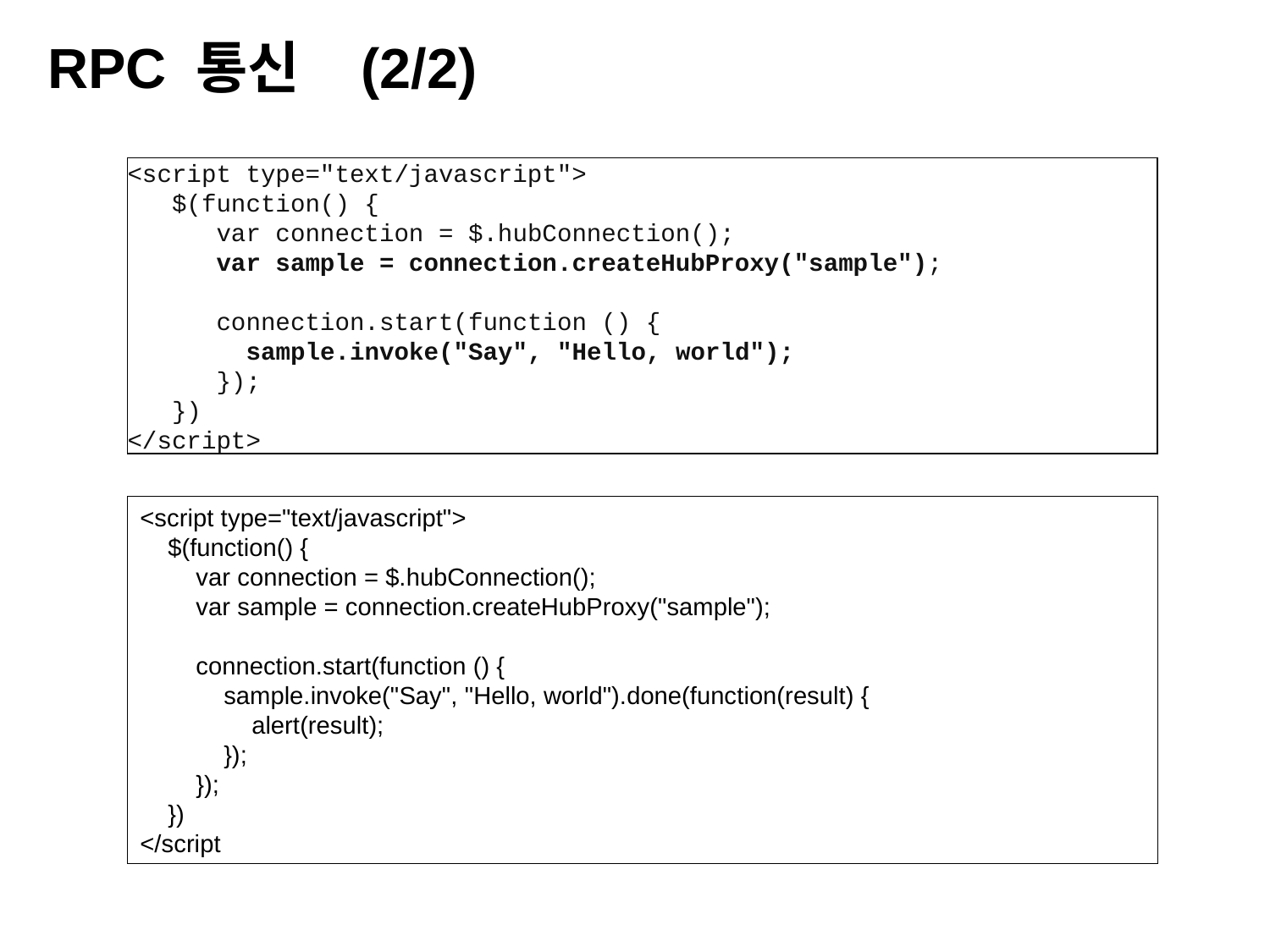

RPC 통신   (2/2)
<script type="text/javascript">
   $(function() {
      var connection = $.hubConnection();
      var sample = connection.createHubProxy("sample");

      connection.start(function () {
        sample.invoke("Say", "Hello, world");
      });
   })
</script>
<script type="text/javascript">
    $(function() {
        var connection = $.hubConnection();
        var sample = connection.createHubProxy("sample");

        connection.start(function () {
            sample.invoke("Say", "Hello, world").done(function(result) {
                alert(result);
            });
        });
    })
</script